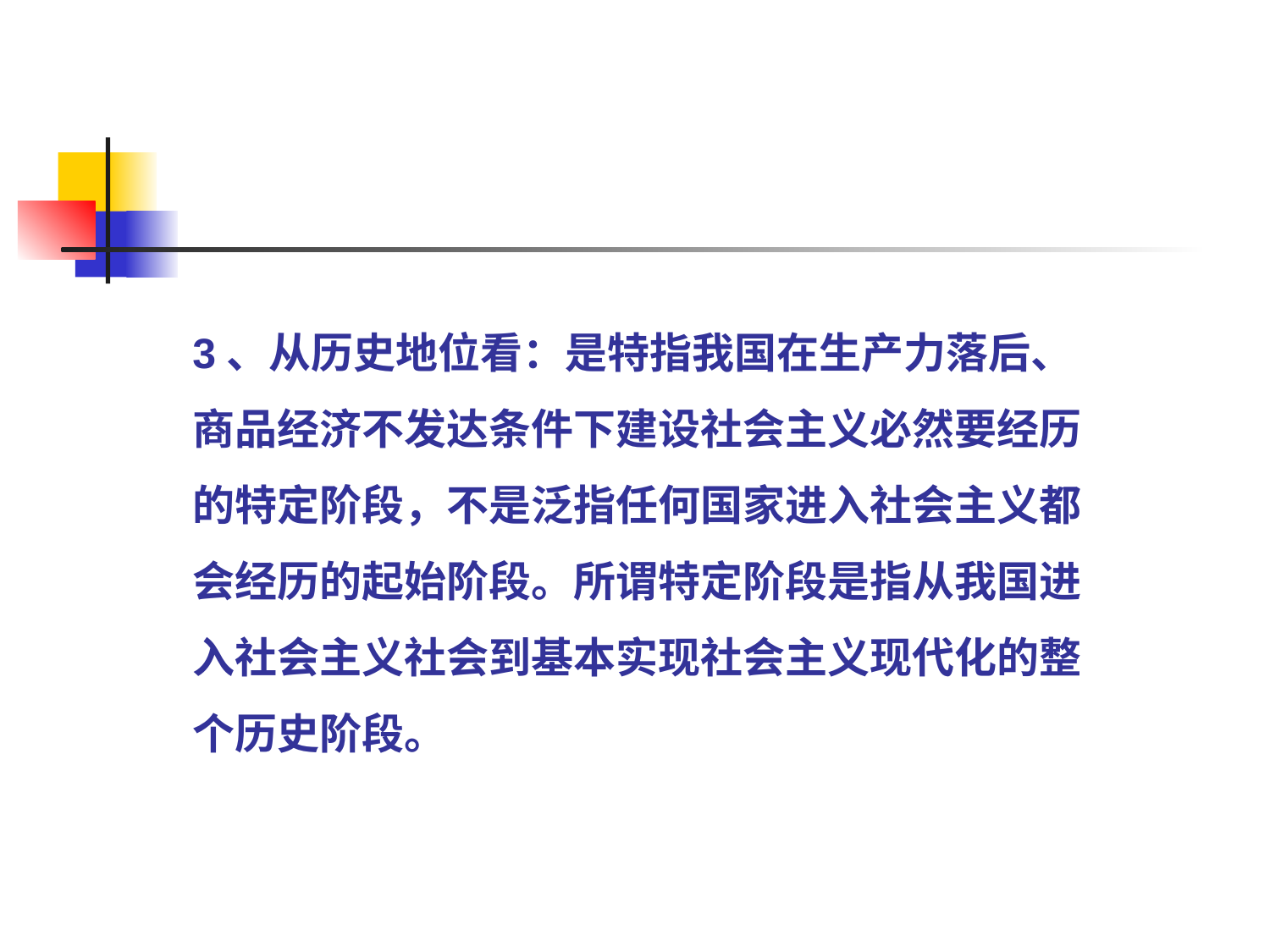

3、从历史地位看：是特指我国在生产力落后、商品经济不发达条件下建设社会主义必然要经历的特定阶段，不是泛指任何国家进入社会主义都会经历的起始阶段。所谓特定阶段是指从我国进入社会主义社会到基本实现社会主义现代化的整个历史阶段。